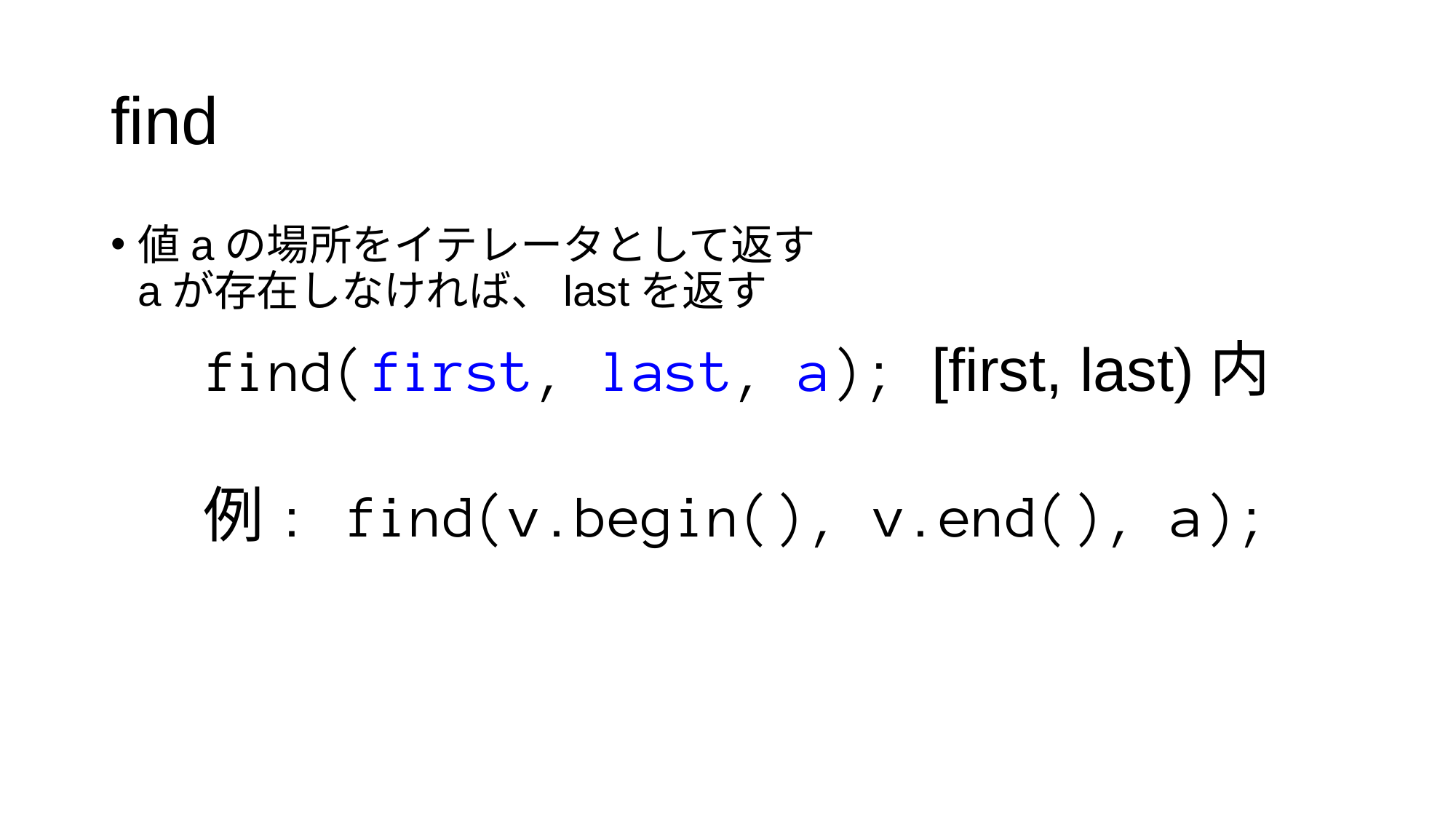

# find
値aの場所をイテレータとして返す
aが存在しなければ、lastを返す
find(first, last, a); [first, last)内

例: find(v.begin(), v.end(), a);